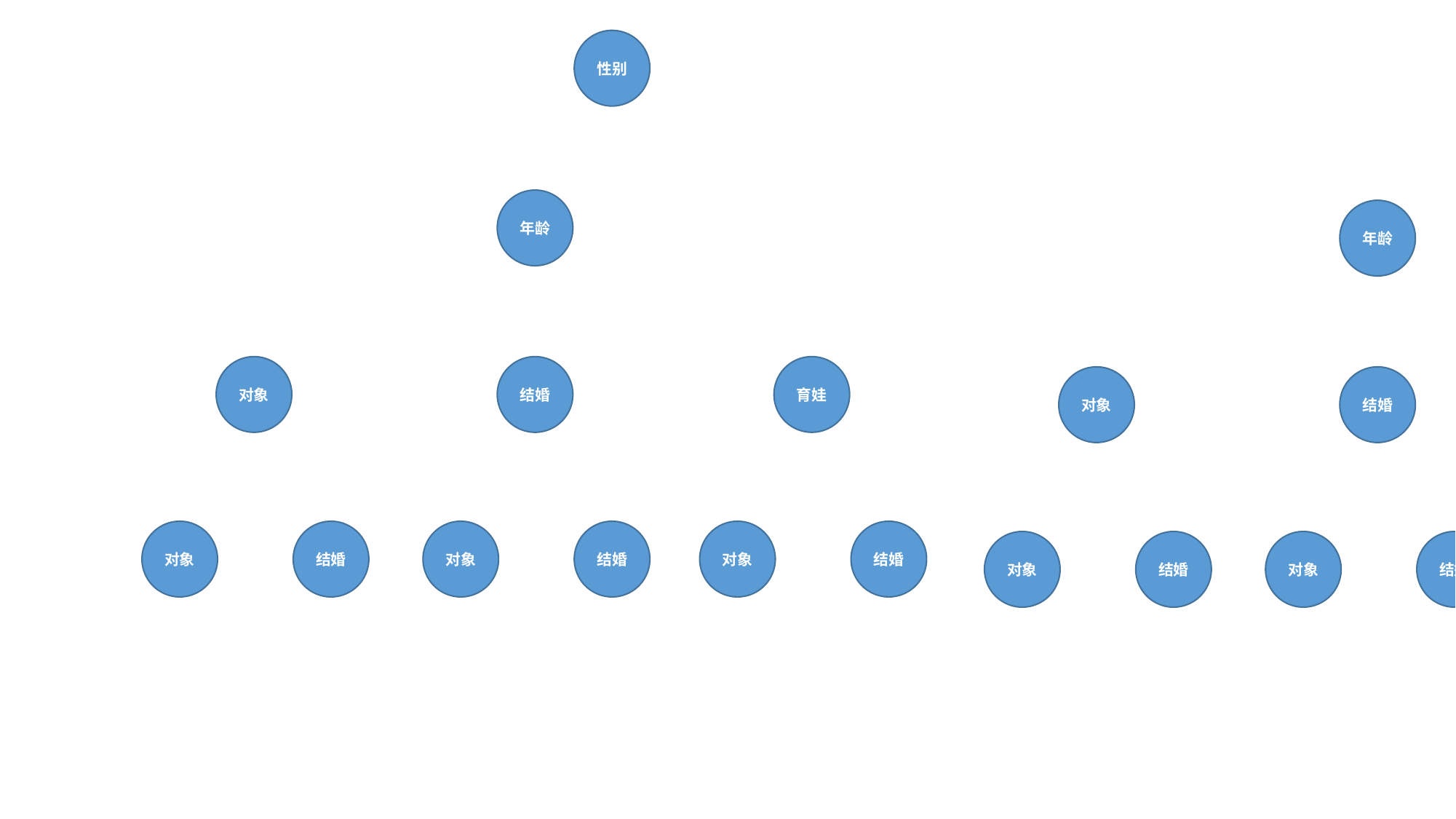

性别
年龄
年龄
对象
结婚
育娃
对象
结婚
育娃
对象
结婚
对象
结婚
对象
结婚
对象
结婚
对象
结婚
对象
结婚